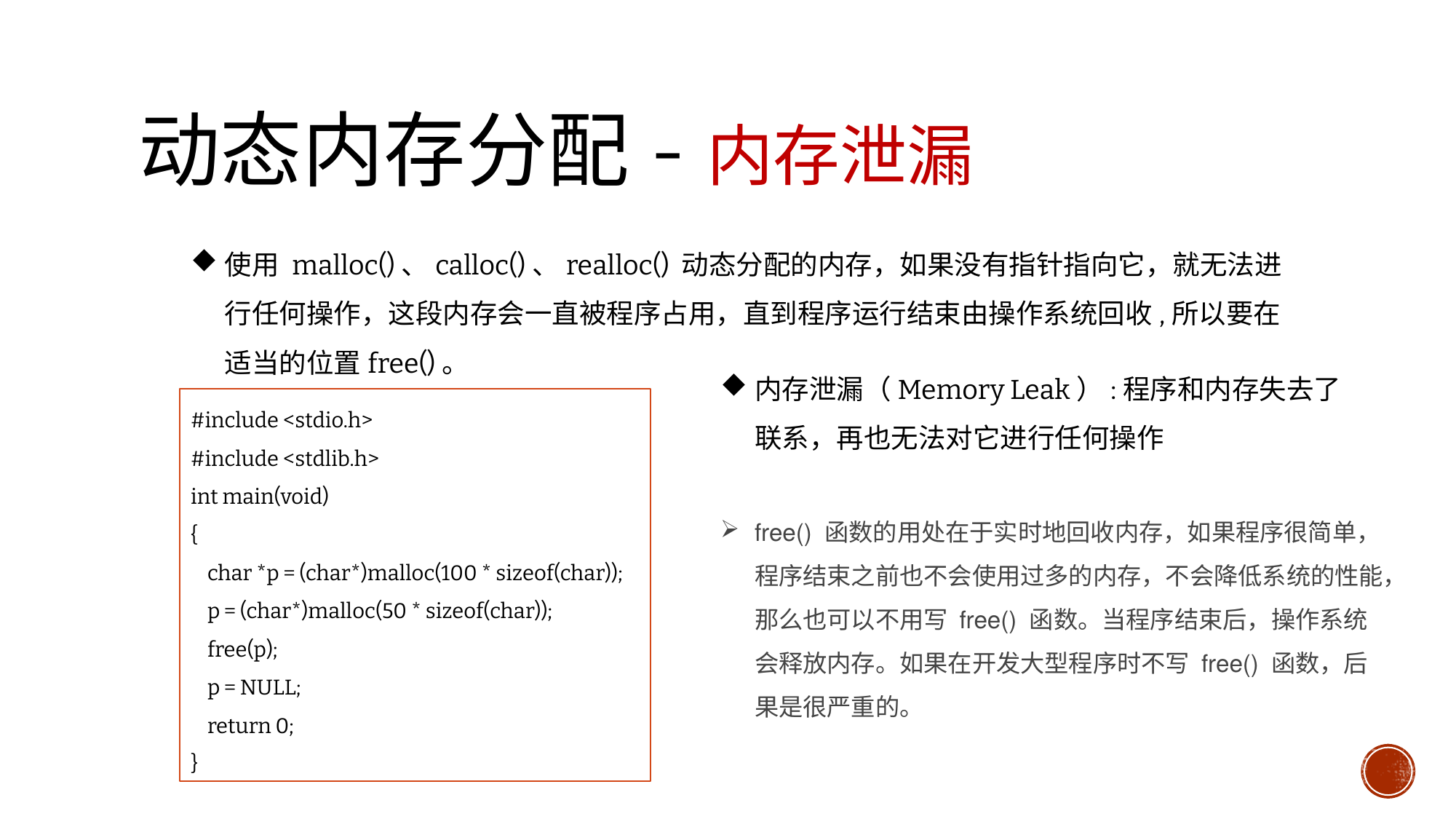

# 动态内存分配-内存泄漏
使用 malloc()、calloc()、realloc() 动态分配的内存，如果没有指针指向它，就无法进行任何操作，这段内存会一直被程序占用，直到程序运行结束由操作系统回收,所以要在适当的位置free()。
内存泄漏（Memory Leak）:程序和内存失去了联系，再也无法对它进行任何操作
#include <stdio.h>
#include <stdlib.h>
int main(void)
{
    char *p = (char*)malloc(100 * sizeof(char));
    p = (char*)malloc(50 * sizeof(char));
    free(p);
    p = NULL;
    return 0;
}
free() 函数的用处在于实时地回收内存，如果程序很简单，程序结束之前也不会使用过多的内存，不会降低系统的性能，那么也可以不用写 free() 函数。当程序结束后，操作系统会释放内存。如果在开发大型程序时不写 free() 函数，后果是很严重的。